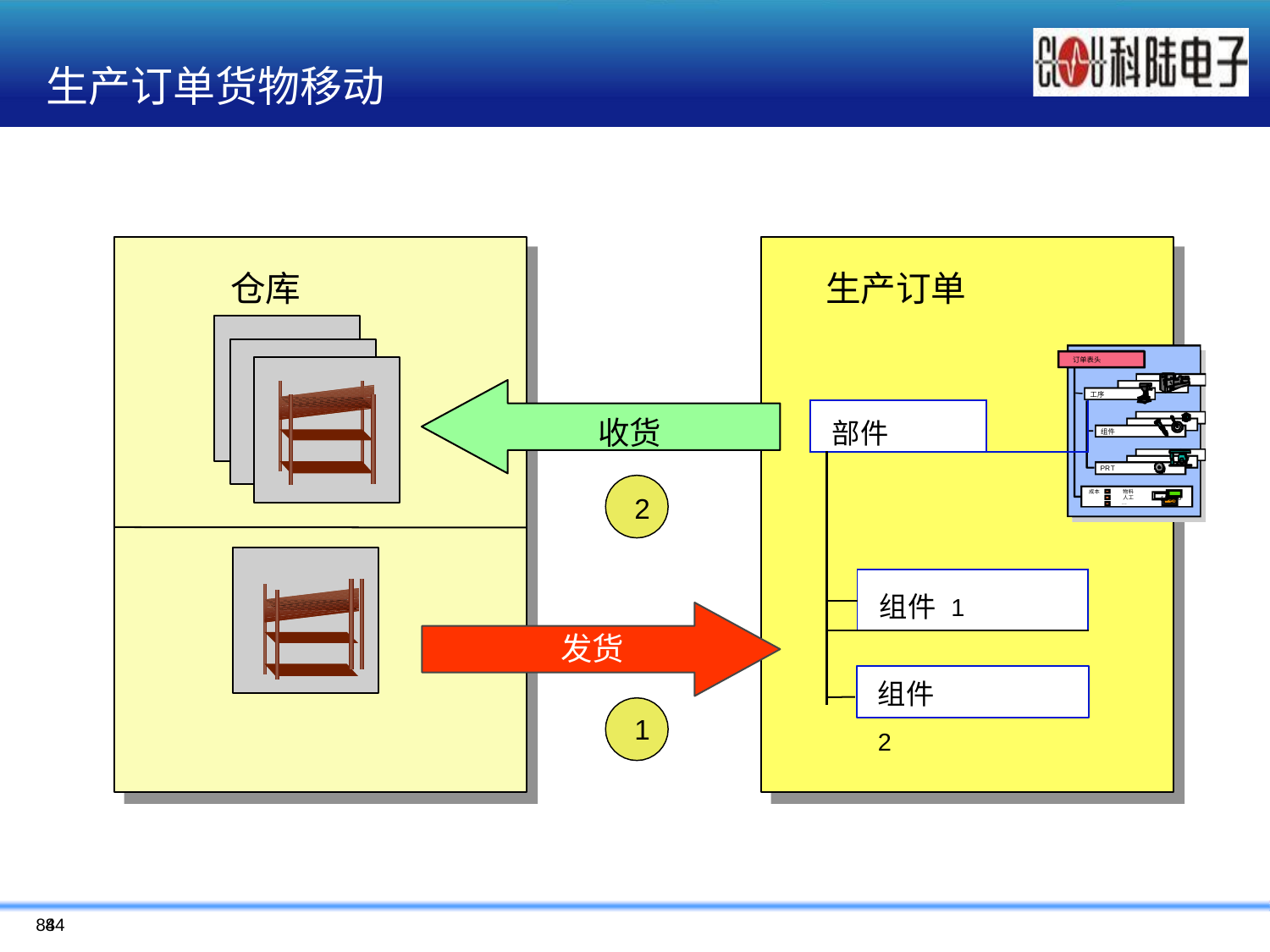

# 生产订单货物移动

仓库
生产订单

订单表头

工序

| 部件 |  |  |  |
| --- | --- | --- | --- |
|  |  |  |  |
|  |  | 组件 1 |  |
|  |  |  |  |
|  |  |  |  |

收货

2
组件

PRT

成本
物料
100 20
人工
50
...

发货

组件 2

1

84
84